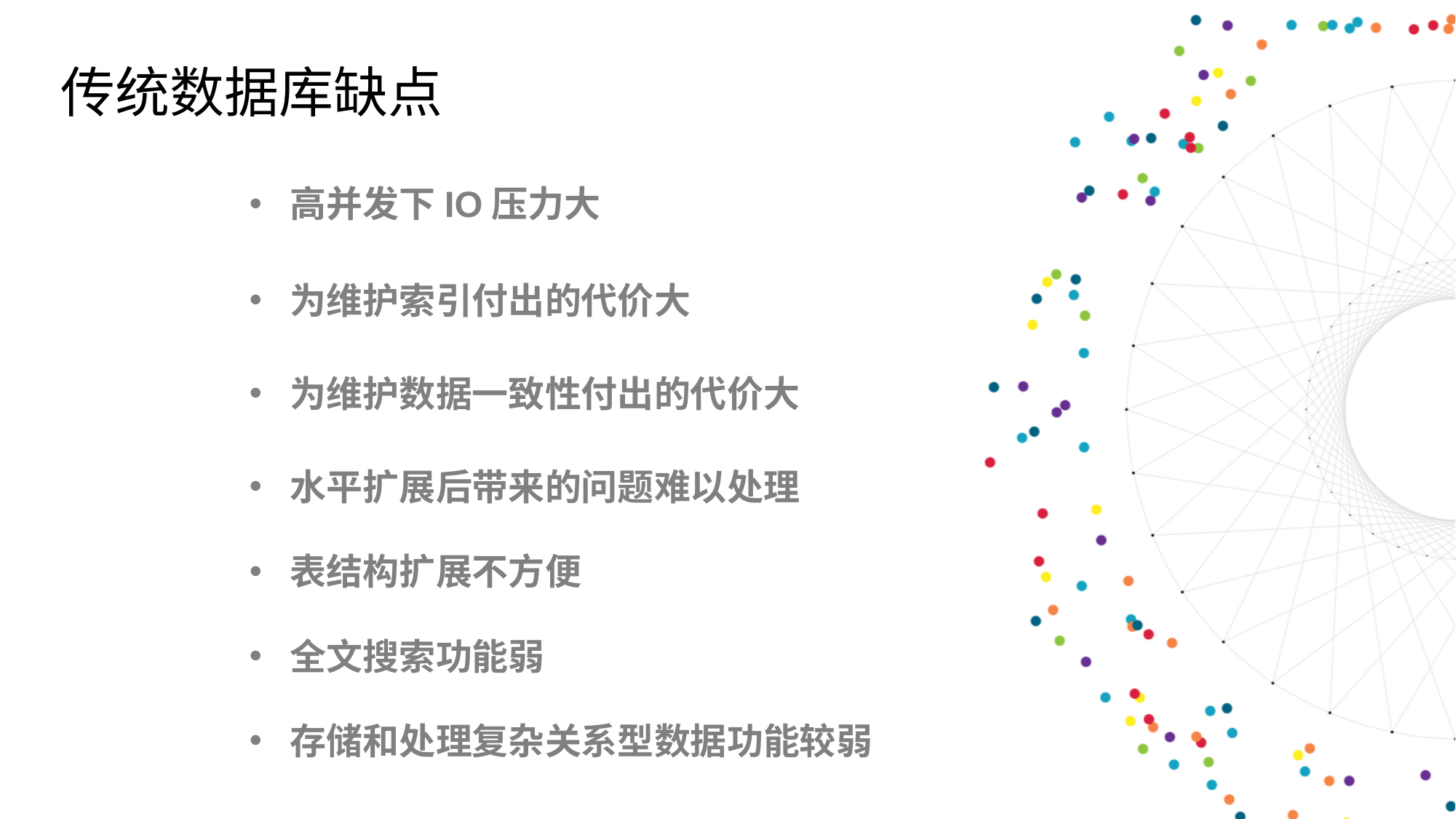

传统数据库缺点
高并发下IO压力大
为维护索引付出的代价大
为维护数据一致性付出的代价大
水平扩展后带来的问题难以处理
表结构扩展不方便
全文搜索功能弱
存储和处理复杂关系型数据功能较弱